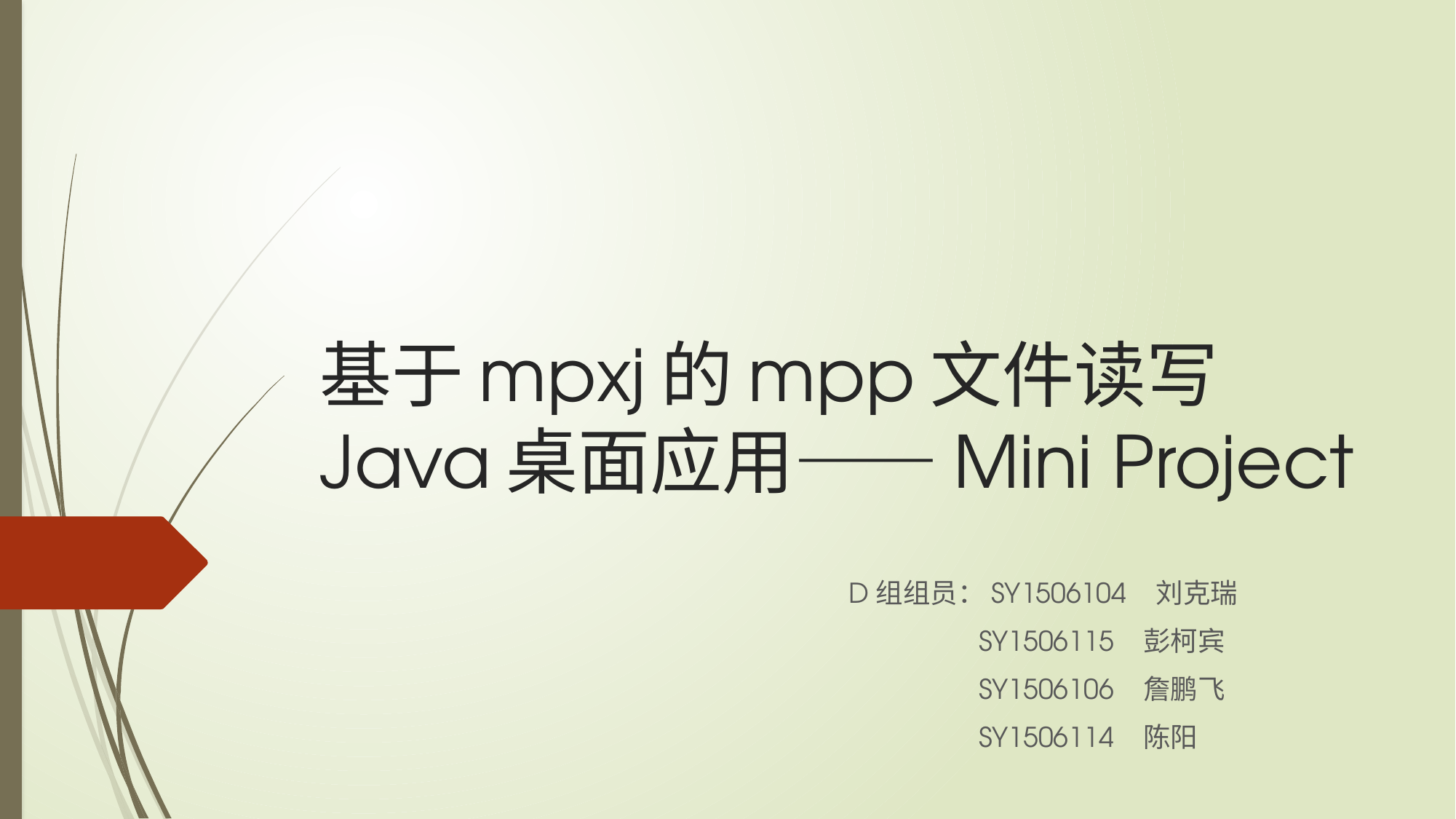

# 基于mpxj的mpp文件读写Java桌面应用——Mini Project
D组组员：SY1506104   刘克瑞
                 SY1506115   彭柯宾
                 SY1506106   詹鹏飞
                 SY1506114   陈阳